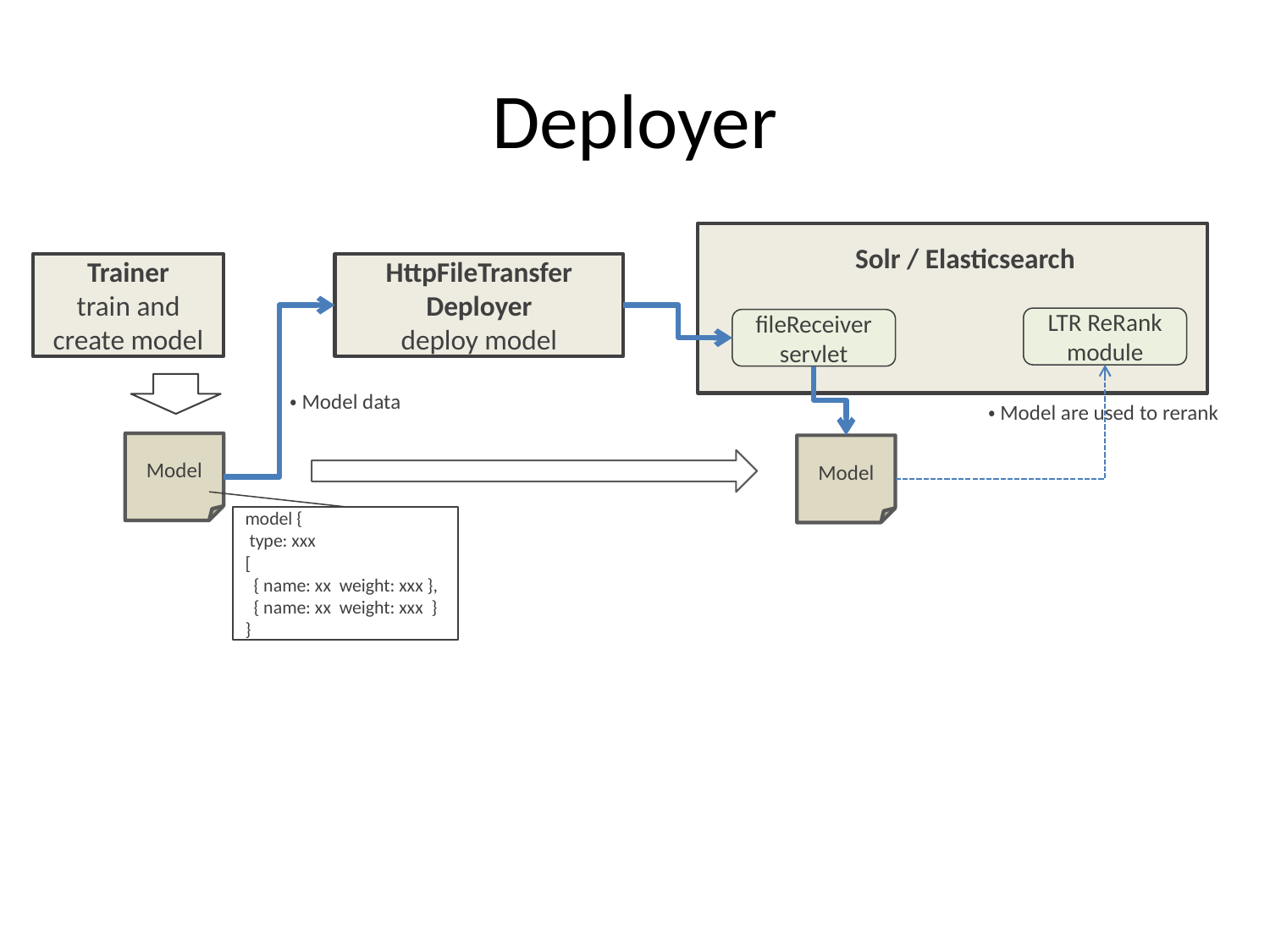

# Deployer
    Solr / Elasticsearch

HttpFileTransfer
Deployer
deploy model
Trainer
train and create model
LTR ReRank module
fileReceiver
servlet

・Model data
・Model are used to rerank
Model
Model

model {
 type: xxx
[
  { name: xx  weight: xxx },
  { name: xx  weight: xxx  }
}